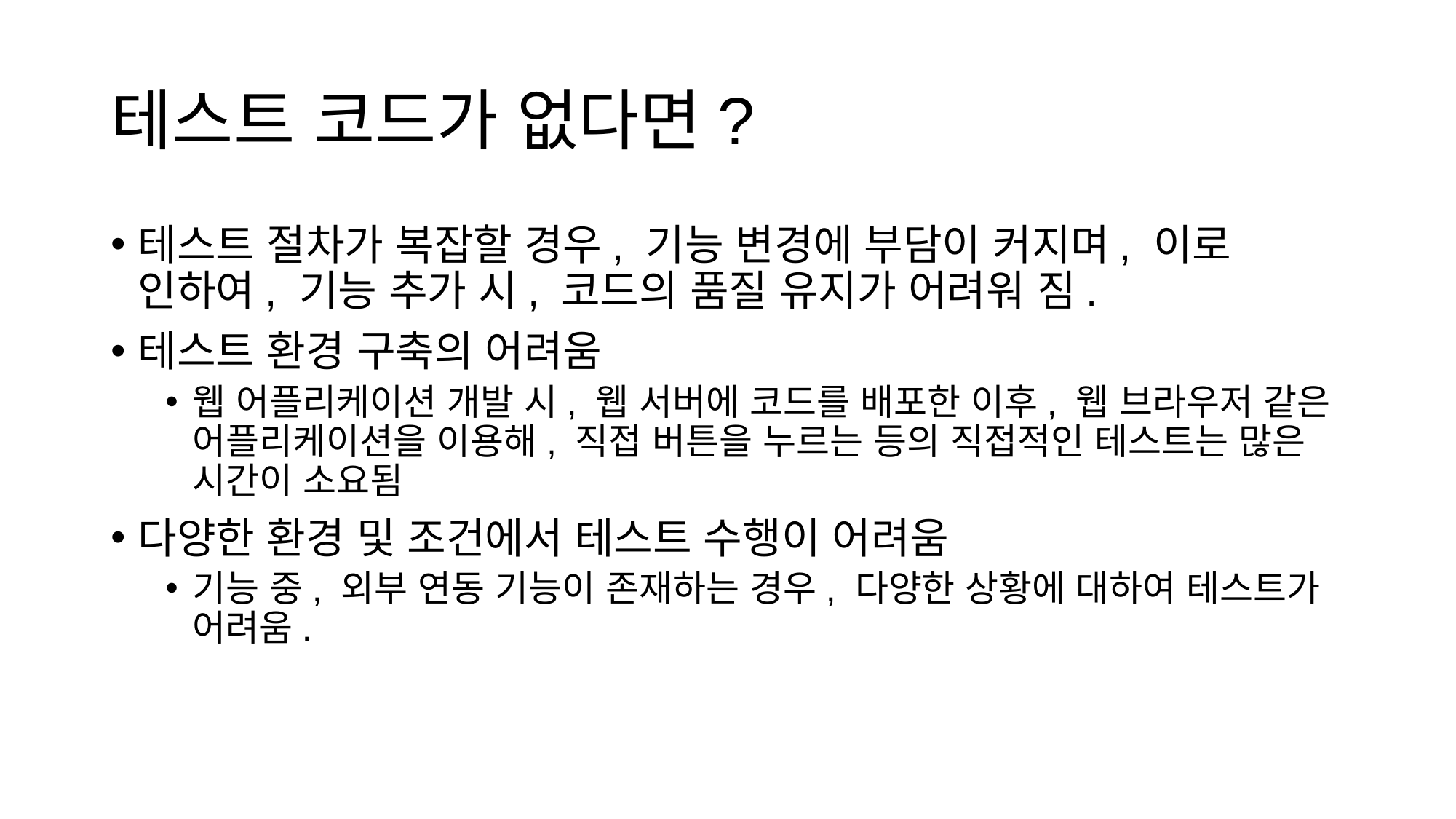

# 테스트 코드가 없다면?
테스트 절차가 복잡할 경우, 기능 변경에 부담이 커지며, 이로 인하여, 기능 추가 시, 코드의 품질 유지가 어려워 짐.
테스트 환경 구축의 어려움
웹 어플리케이션 개발 시, 웹 서버에 코드를 배포한 이후, 웹 브라우저 같은 어플리케이션을 이용해, 직접 버튼을 누르는 등의 직접적인 테스트는 많은 시간이 소요됨
다양한 환경 및 조건에서 테스트 수행이 어려움
기능 중, 외부 연동 기능이 존재하는 경우, 다양한 상황에 대하여 테스트가 어려움.